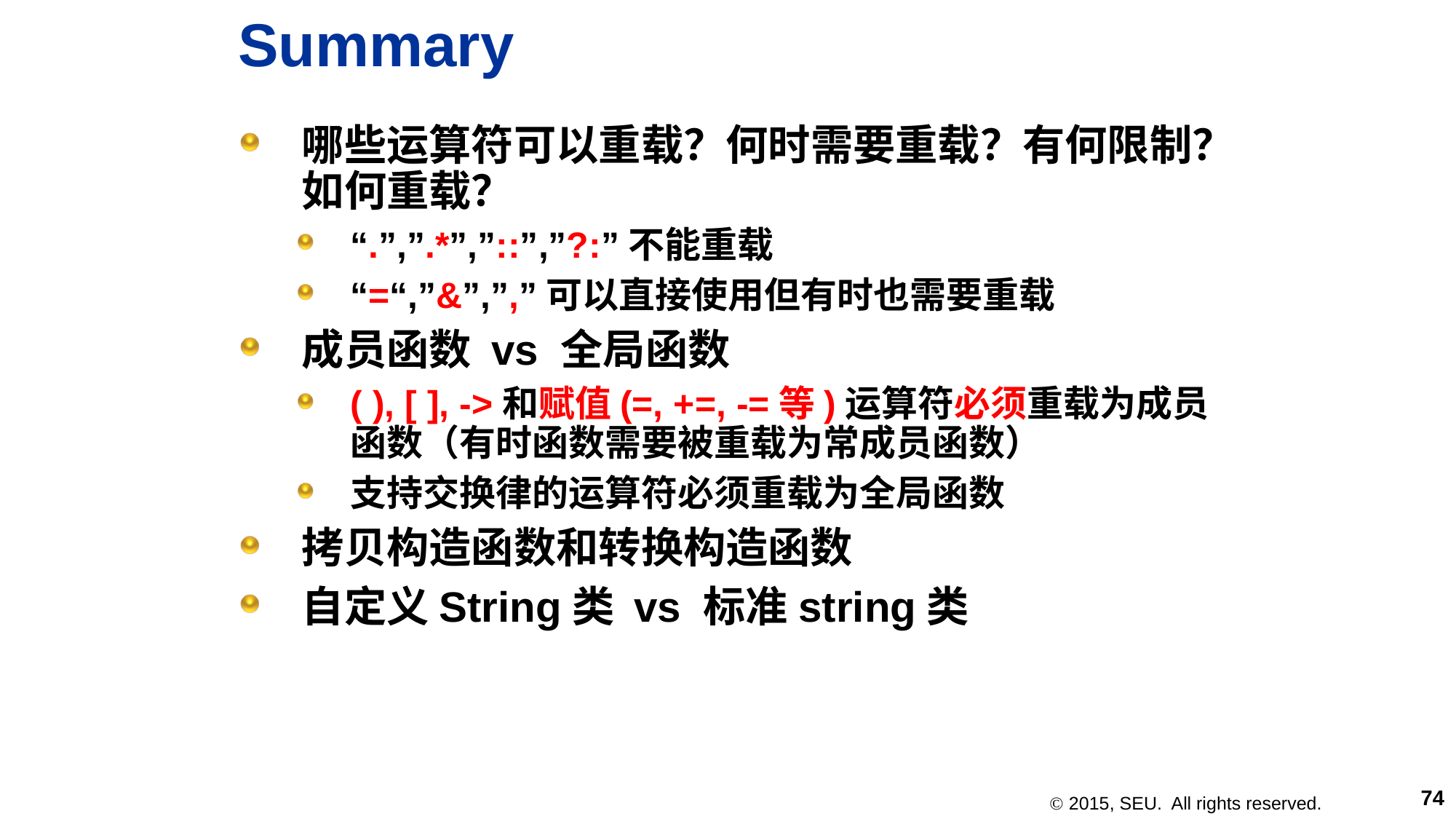

# Summary
哪些运算符可以重载？何时需要重载？有何限制？如何重载？
“.”,”.*”,”::”,”?:”不能重载
“=“,”&”,”,”可以直接使用但有时也需要重载
成员函数 vs 全局函数
( ), [ ], ->和赋值(=, +=, -=等)运算符必须重载为成员函数（有时函数需要被重载为常成员函数）
支持交换律的运算符必须重载为全局函数
拷贝构造函数和转换构造函数
自定义String类 vs 标准string类